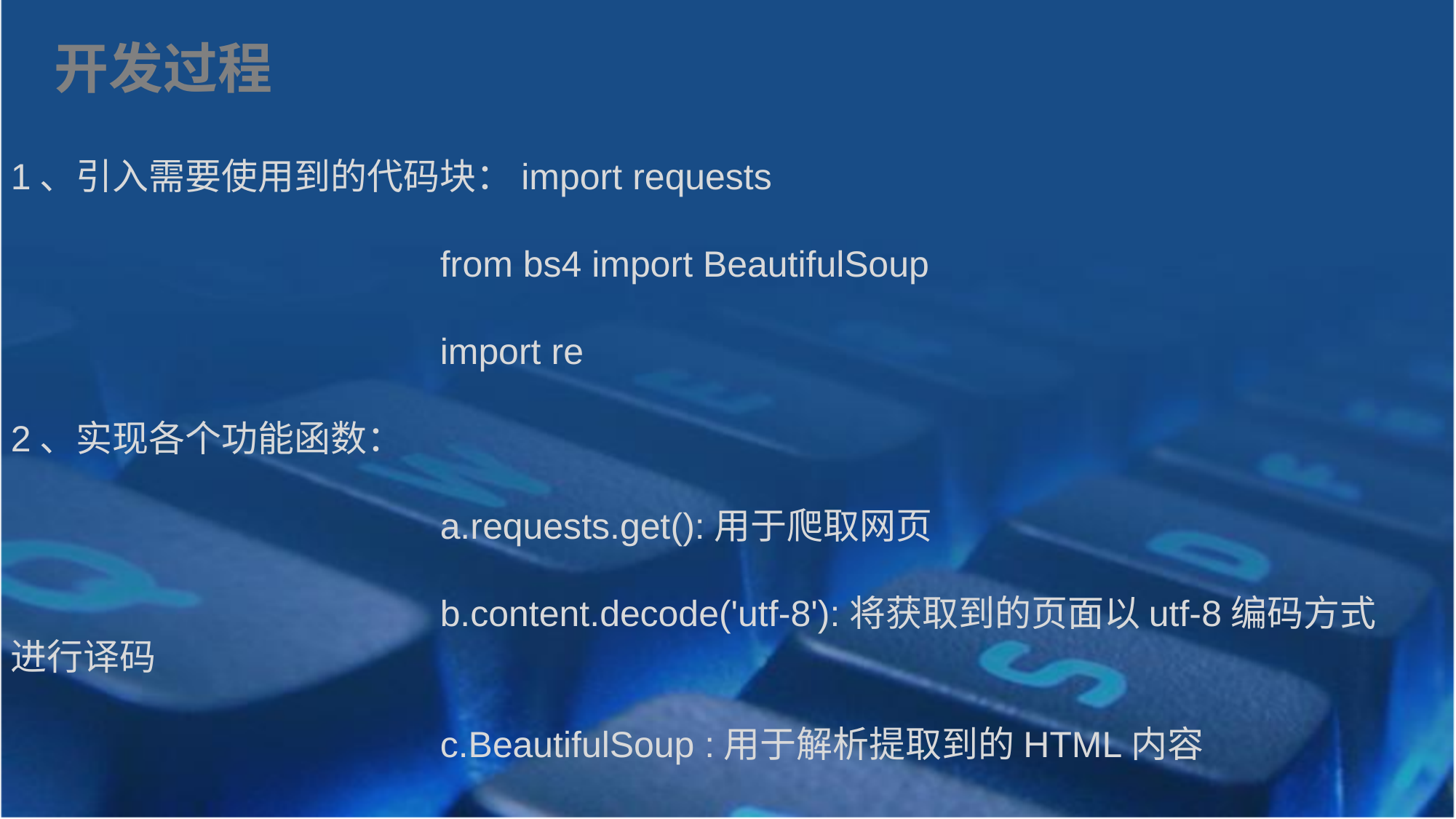

开发过程

1、引入需要使用到的代码块：import requests

			          from bs4 import BeautifulSoup

			          import re

2、实现各个功能函数：

 			          a.requests.get():用于爬取网页

			          b.content.decode('utf-8'):将获取到的页面以utf-8编码方式进行译码

			          c.BeautifulSoup :用于解析提取到的HTML内容